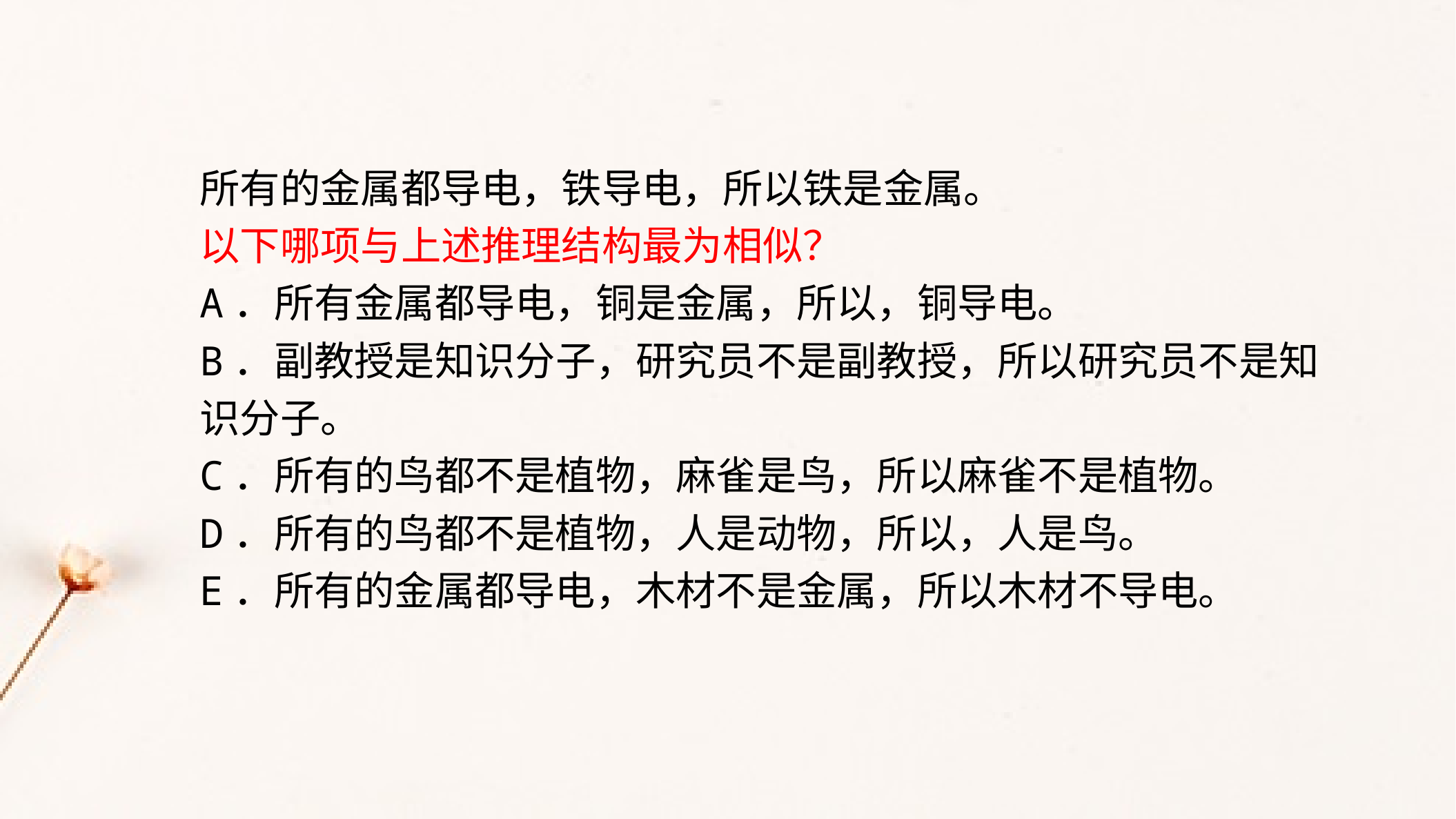

所有的金属都导电，铁导电，所以铁是金属。
以下哪项与上述推理结构最为相似？
A．所有金属都导电，铜是金属，所以，铜导电。
B．副教授是知识分子，研究员不是副教授，所以研究员不是知识分子。
C．所有的鸟都不是植物，麻雀是鸟，所以麻雀不是植物。
D．所有的鸟都不是植物，人是动物，所以，人是鸟。
E．所有的金属都导电，木材不是金属，所以木材不导电。